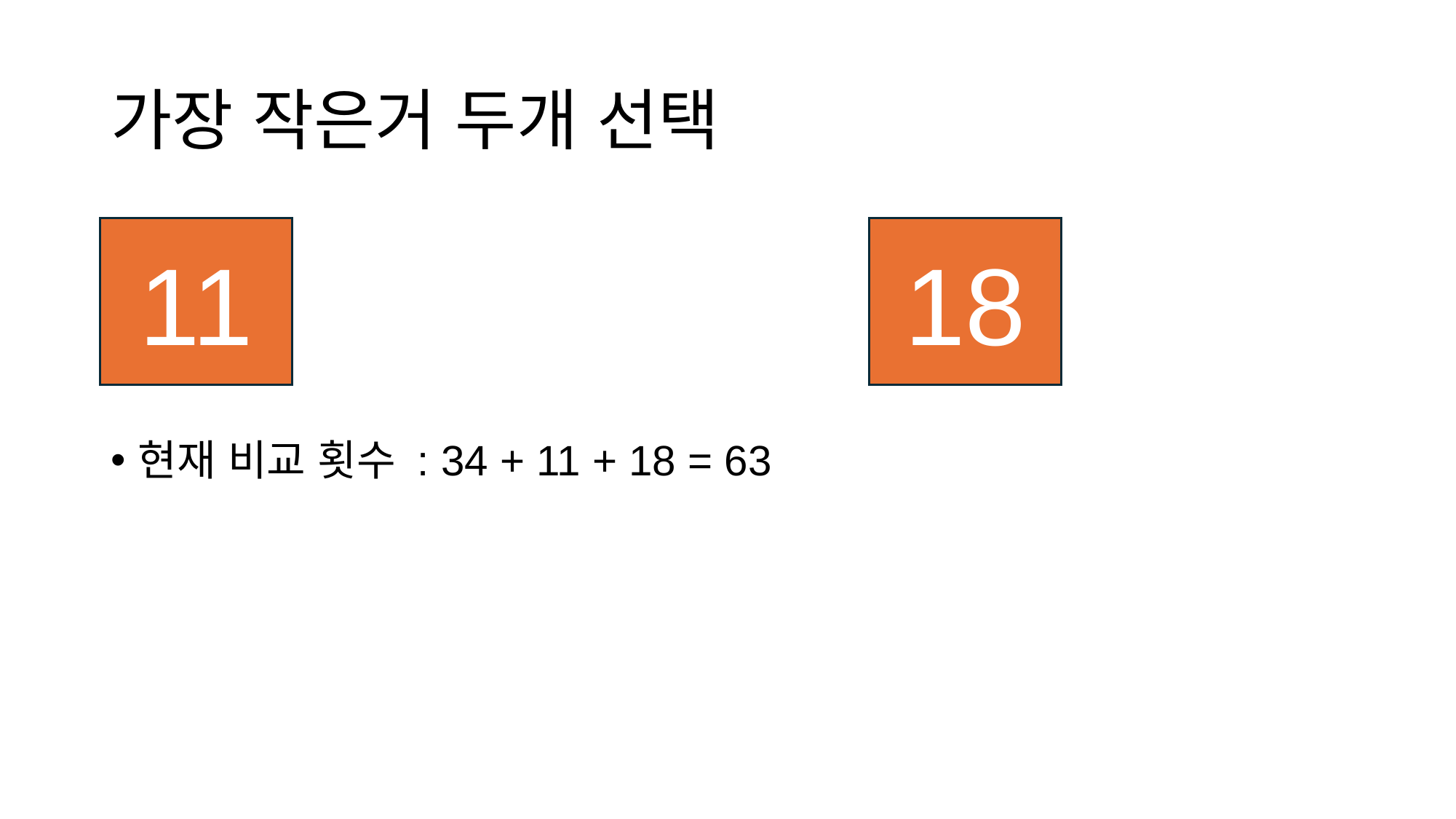

# 가장 작은거 두개 선택
11
18
현재 비교 횟수 : 34 + 11 + 18 = 63